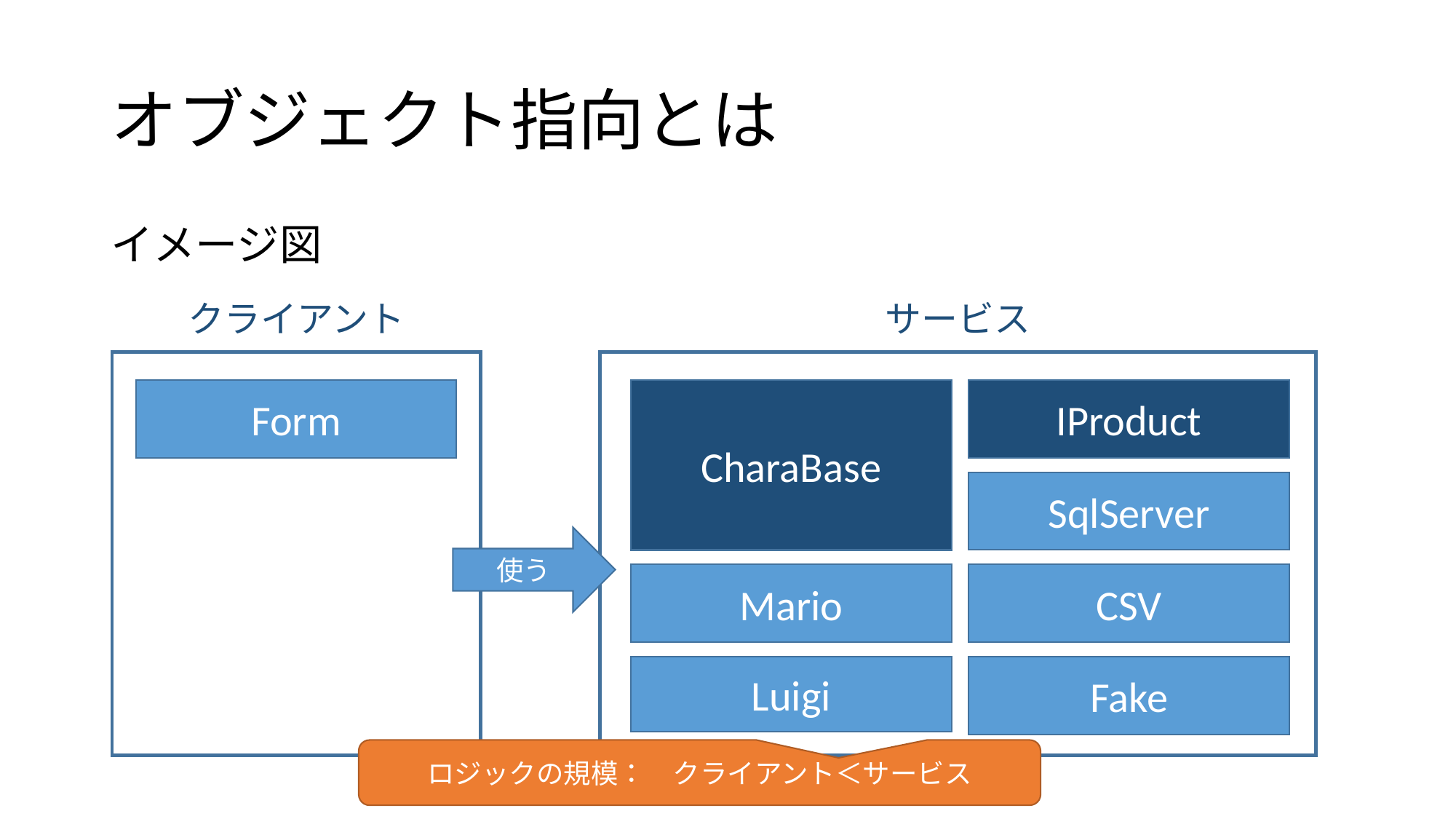

# オブジェクト指向とは
イメージ図
クライアント
サービス

Form
Form
CharaBase
IProduct
SqlServer
使う
Mario
CSV
Luigi
Fake
ロジックの規模：　クライアント＜サービス